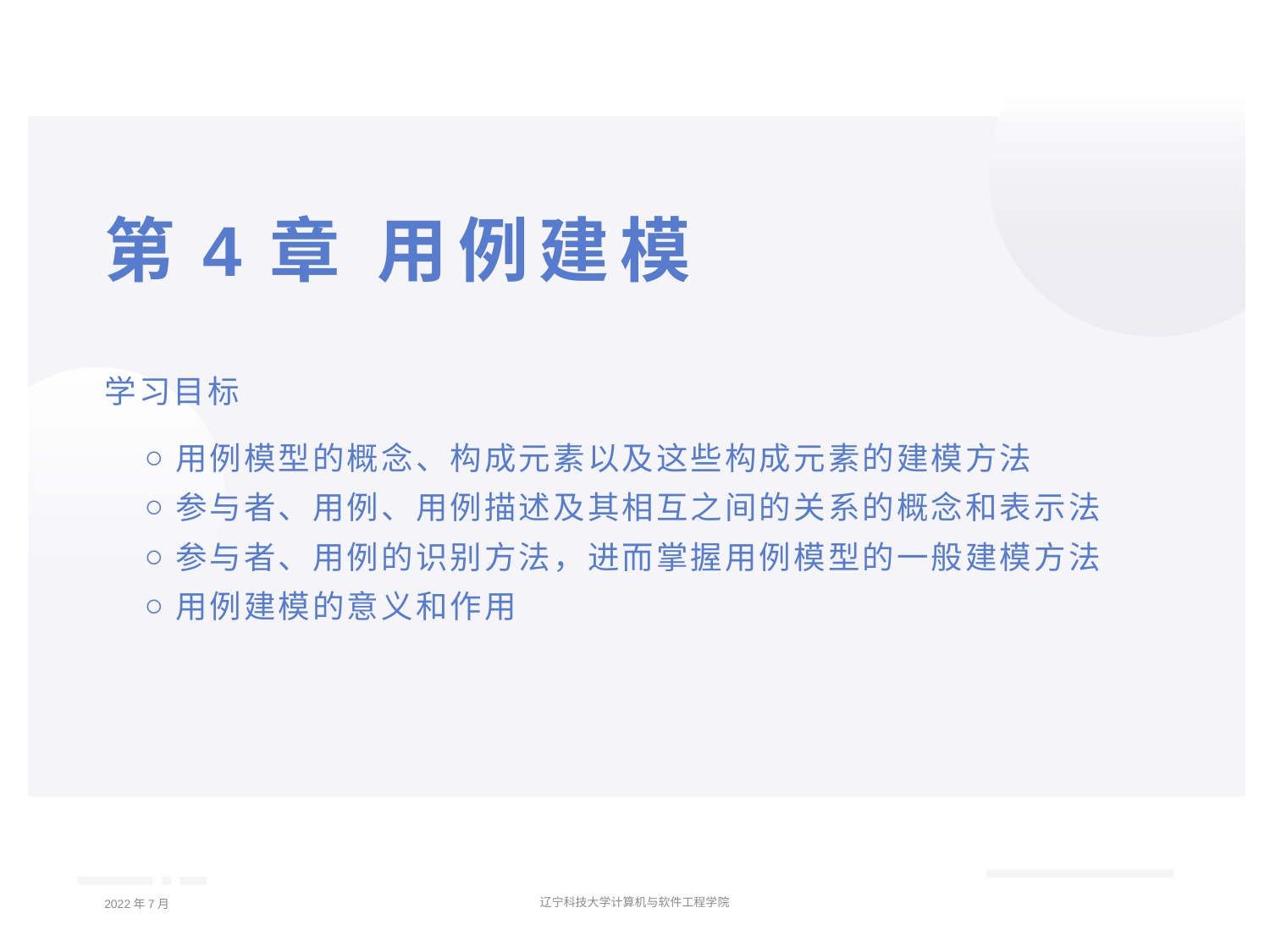

# 第4章 用例建模
学习目标
用例模型的概念、构成元素以及这些构成元素的建模方法
参与者、用例、用例描述及其相互之间的关系的概念和表示法
参与者、用例的识别方法，进而掌握用例模型的一般建模方法
用例建模的意义和作用
2022年7月
辽宁科技大学计算机与软件工程学院
1